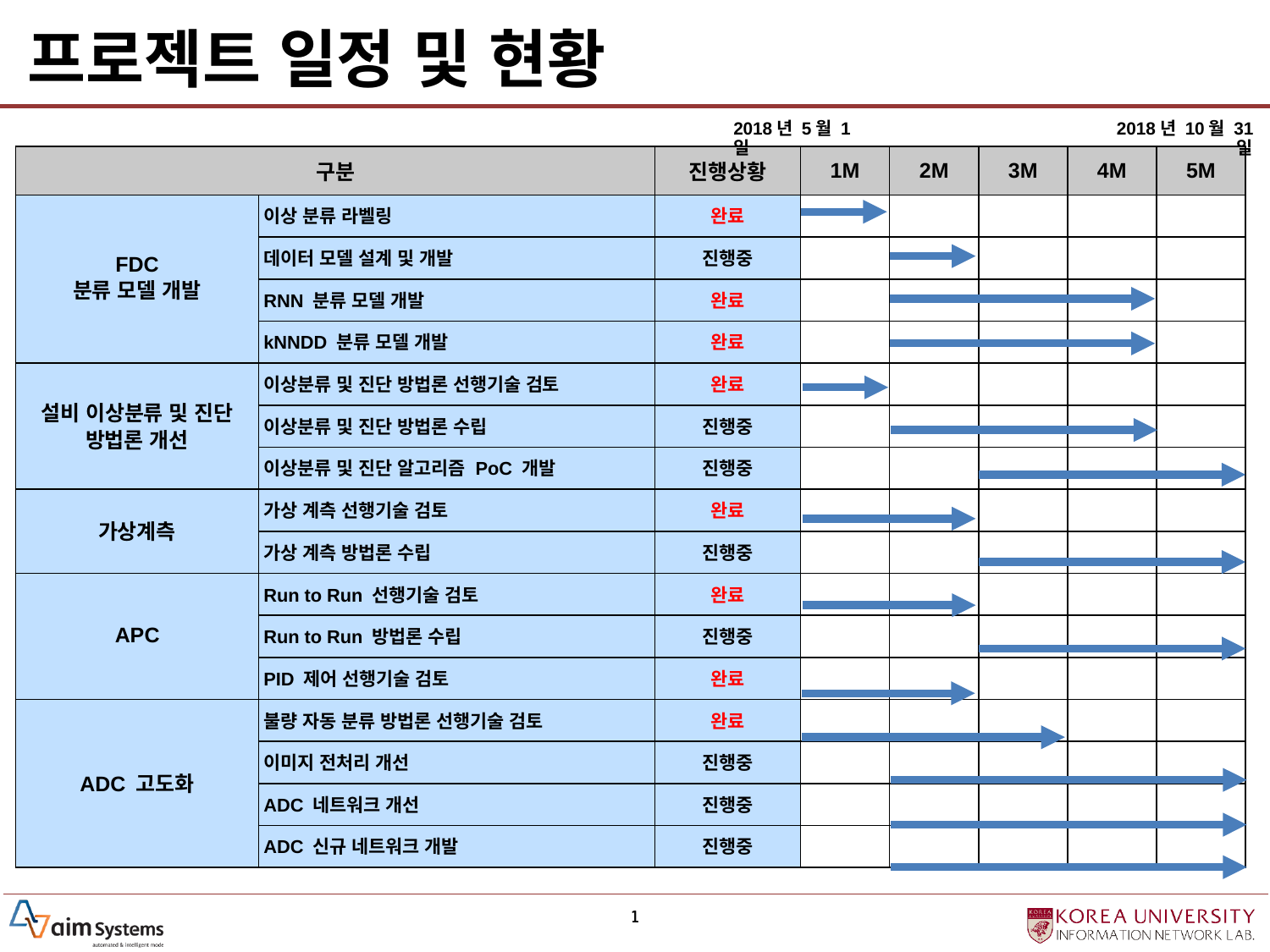

# 프로젝트 일정 및 현황
2018년 5월 1일
2018년 10월 31일
| 구분 |  | 진행상황 | 1M | 2M | 3M | 4M | 5M |
| --- | --- | --- | --- | --- | --- | --- | --- |
| FDC 분류 모델 개발 | 이상 분류 라벨링 | 완료 |  |  |  |  |  |
|  | 데이터 모델 설계 및 개발 | 진행중 |  |  |  |  |  |
|  | RNN 분류 모델 개발 | 완료 |  |  |  |  |  |
|  | kNNDD 분류 모델 개발 | 완료 |  |  |  |  |  |
| 설비 이상분류 및 진단 방법론 개선 | 이상분류 및 진단 방법론 선행기술 검토 | 완료 |  |  |  |  |  |
|  | 이상분류 및 진단 방법론 수립 | 진행중 |  |  |  |  |  |
|  | 이상분류 및 진단 알고리즘 PoC 개발 | 진행중 |  |  |  |  |  |
| 가상계측 | 가상 계측 선행기술 검토 | 완료 |  |  |  |  |  |
|  | 가상 계측 방법론 수립 | 진행중 |  |  |  |  |  |
| APC | Run to Run 선행기술 검토 | 완료 |  |  |  |  |  |
|  | Run to Run 방법론 수립 | 진행중 |  |  |  |  |  |
|  | PID 제어 선행기술 검토 | 완료 |  |  |  |  |  |
| ADC 고도화 | 불량 자동 분류 방법론 선행기술 검토 | 완료 |  |  |  |  |  |
|  | 이미지 전처리 개선 | 진행중 |  |  |  |  |  |
|  | ADC 네트워크 개선 | 진행중 |  |  |  |  |  |
|  | ADC 신규 네트워크 개발 | 진행중 |  |  |  |  |  |